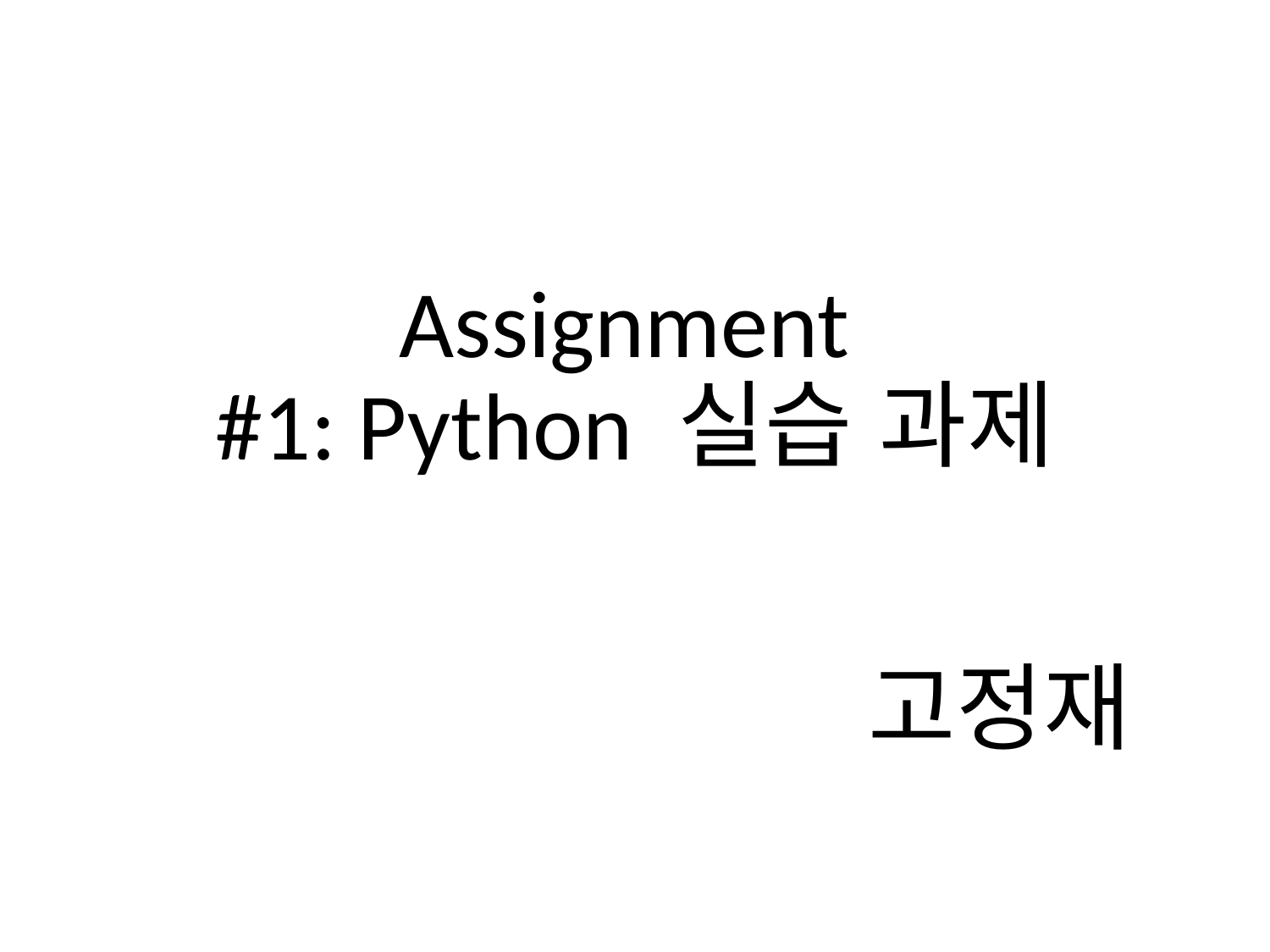

# Assignment #1: Python 실습 과제
고정재